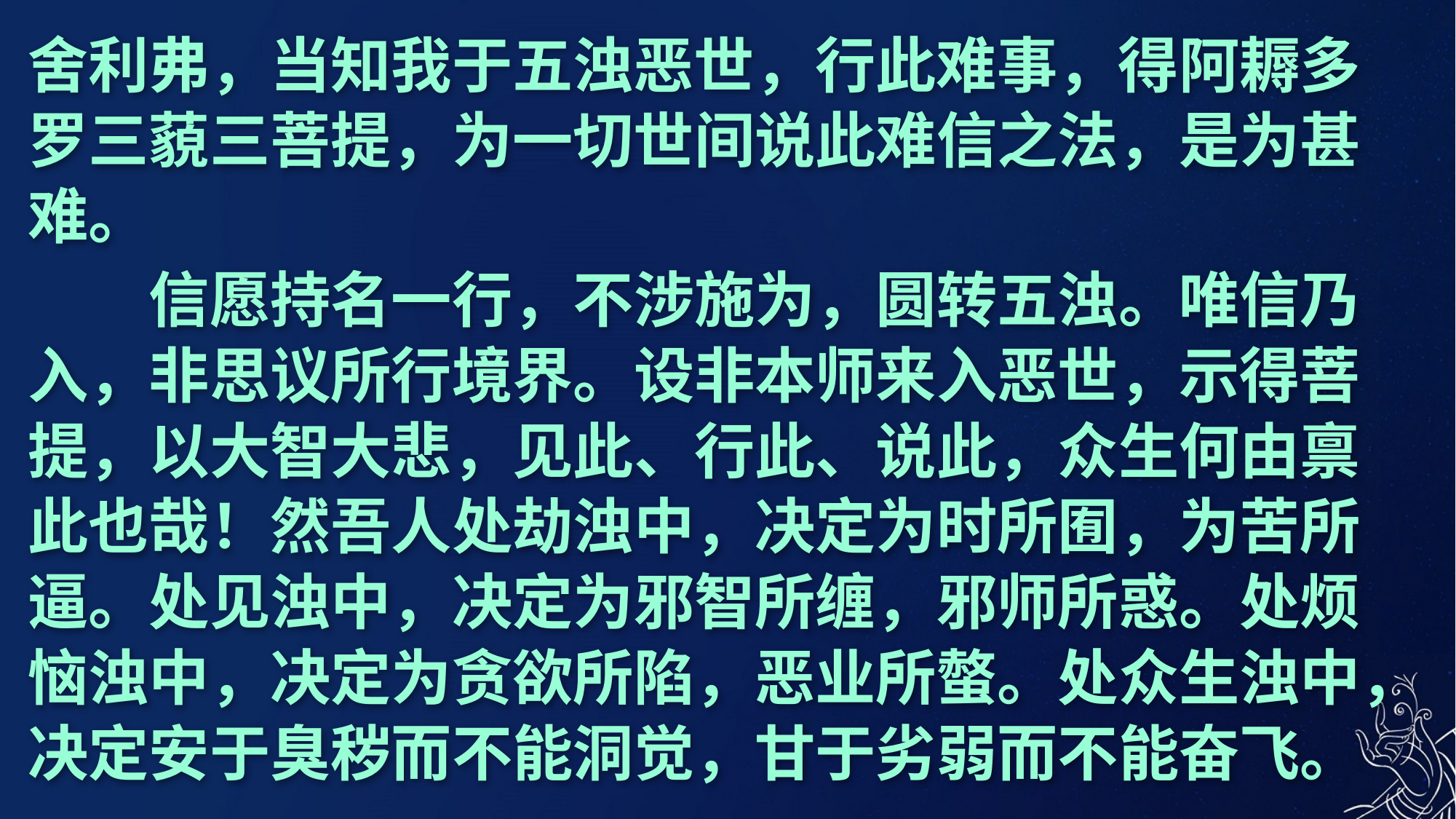

舍利弗，当知我于五浊恶世，行此难事，得阿耨多罗三藐三菩提，为一切世间说此难信之法，是为甚难。
　　信愿持名一行，不涉施为，圆转五浊。唯信乃入，非思议所行境界。设非本师来入恶世，示得菩提，以大智大悲，见此、行此、说此，众生何由禀此也哉！然吾人处劫浊中，决定为时所囿，为苦所逼。处见浊中，决定为邪智所缠，邪师所惑。处烦恼浊中，决定为贪欲所陷，恶业所螫。处众生浊中，决定安于臭秽而不能洞觉，甘于劣弱而不能奋飞。